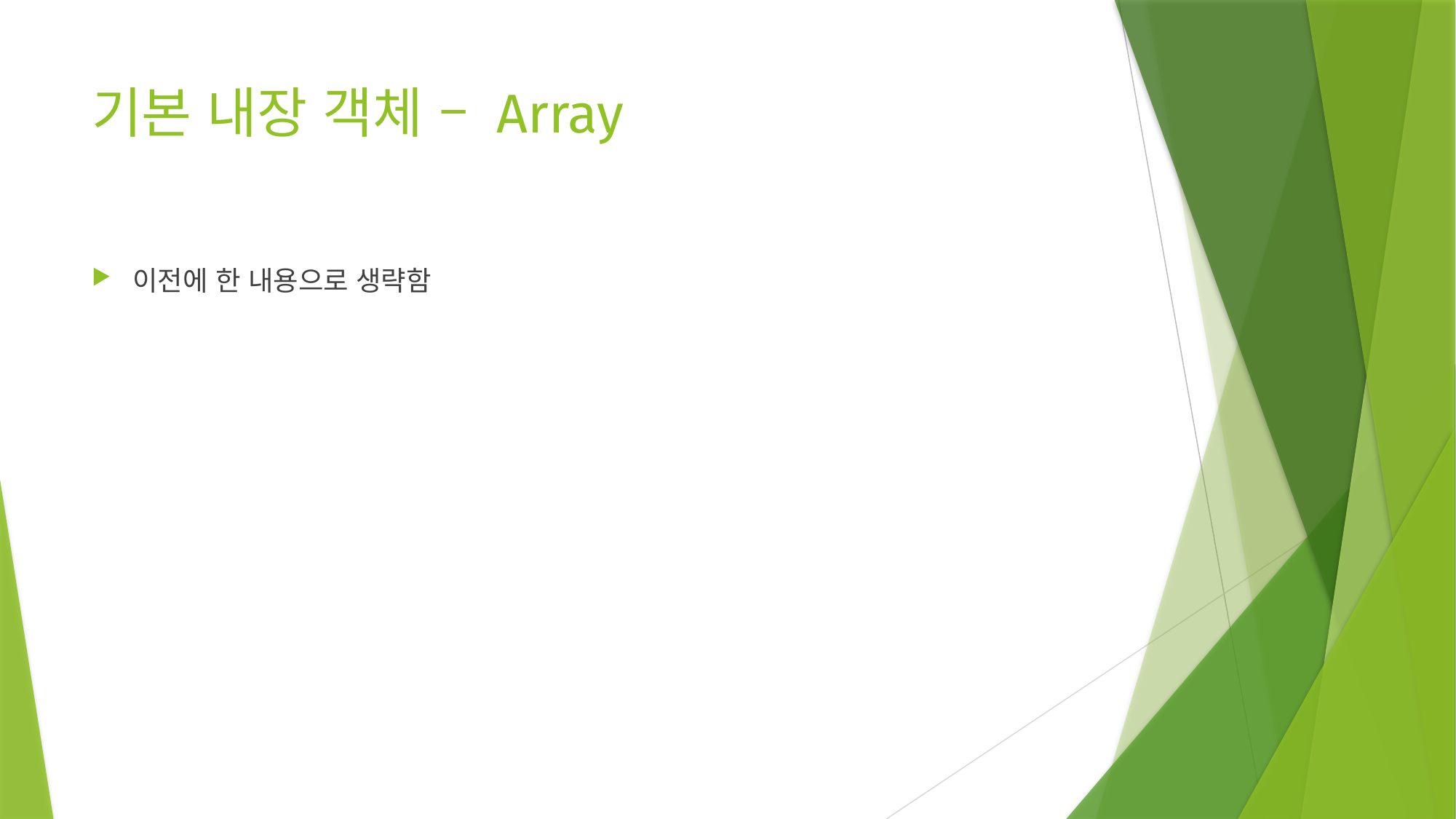

# 기본 내장 객체 – Array
이전에 한 내용으로 생략함